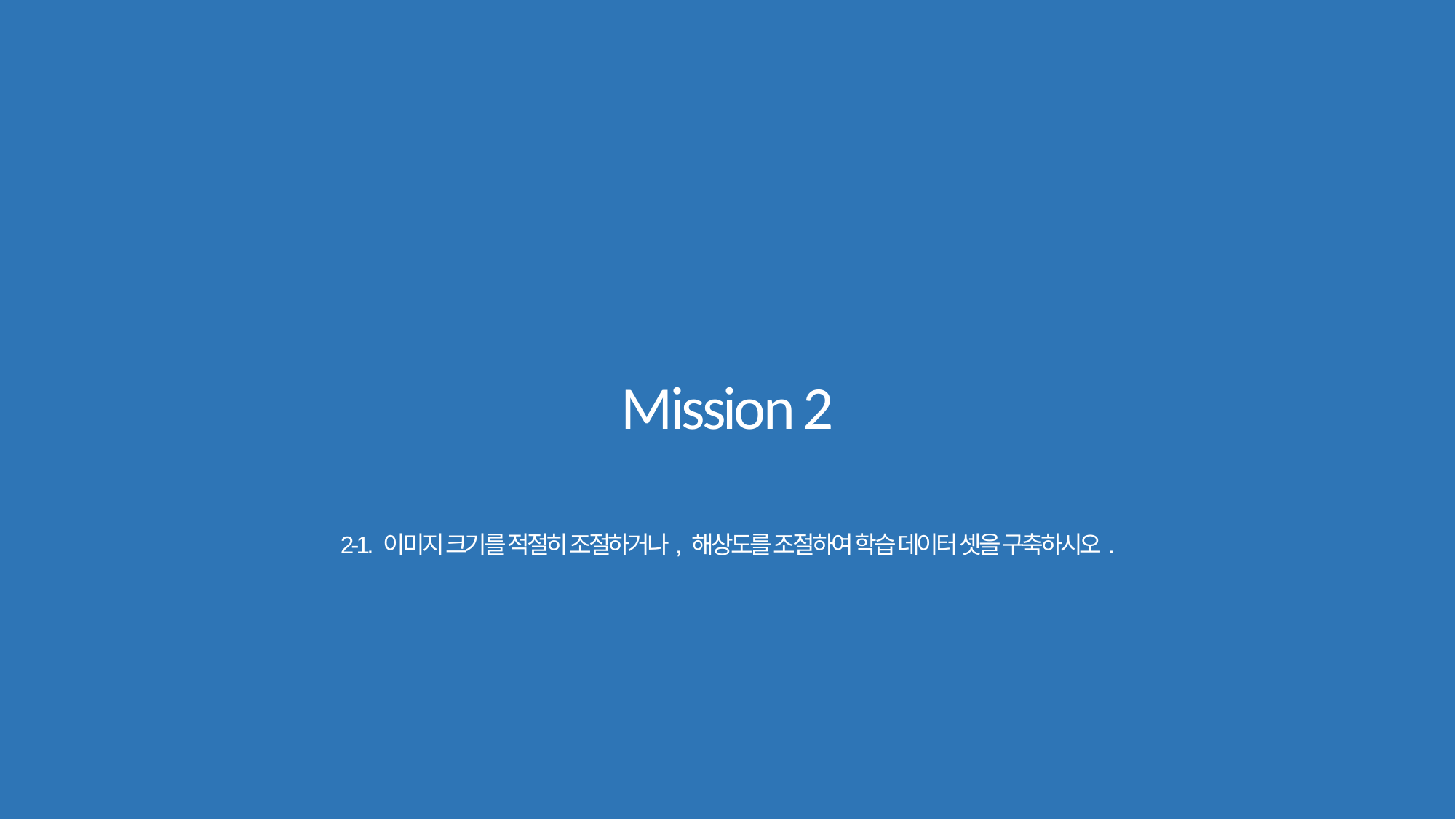

# Mission 2
2-1. 이미지 크기를 적절히 조절하거나, 해상도를 조절하여 학습 데이터 셋을 구축하시오.